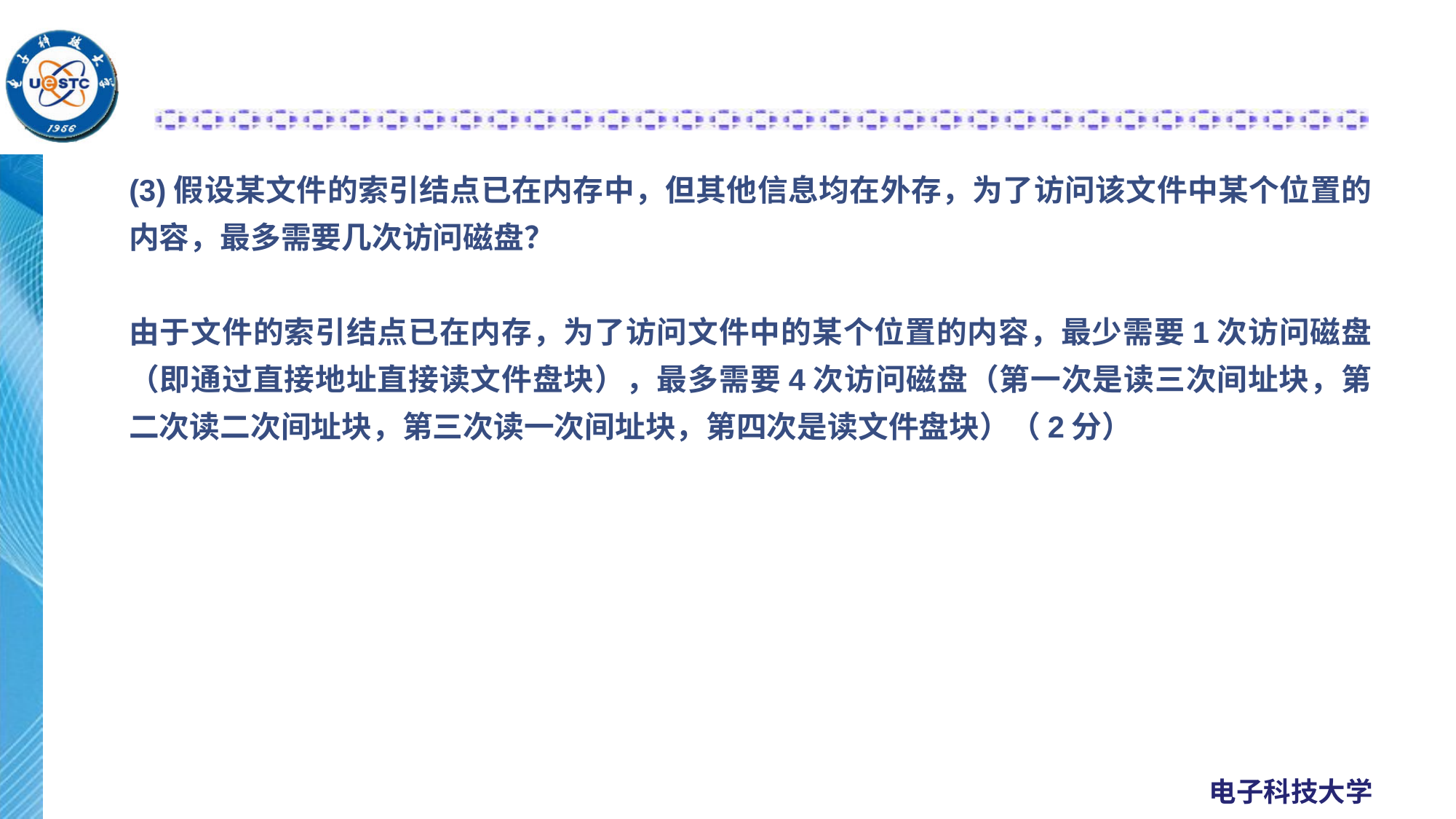

(3)假设某文件的索引结点已在内存中，但其他信息均在外存，为了访问该文件中某个位置的内容，最多需要几次访问磁盘？

由于文件的索引结点已在内存，为了访问文件中的某个位置的内容，最少需要1次访问磁盘（即通过直接地址直接读文件盘块），最多需要4次访问磁盘（第一次是读三次间址块，第二次读二次间址块，第三次读一次间址块，第四次是读文件盘块）（2分）